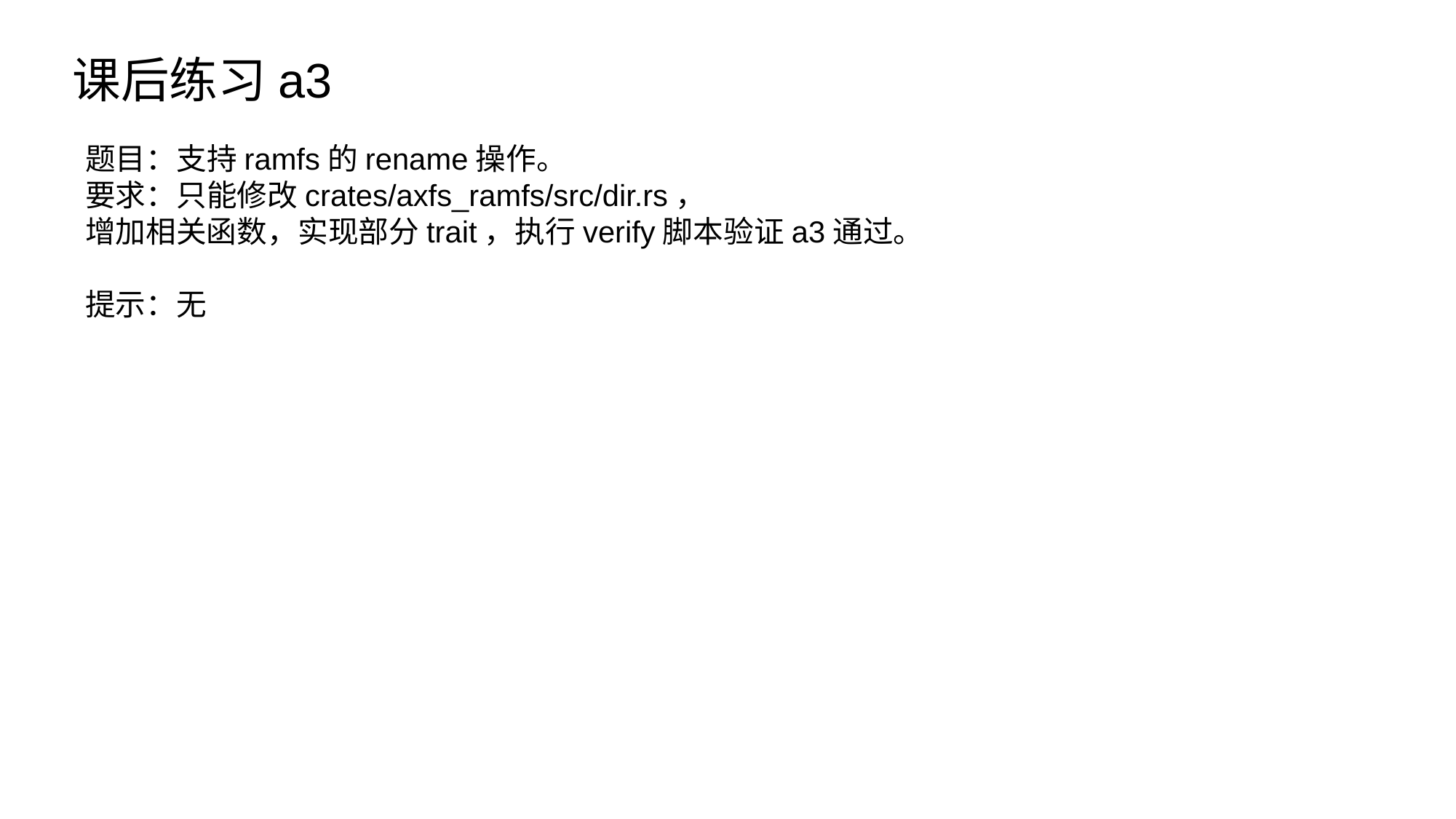

课后练习a3
题目：支持ramfs的rename操作。
要求：只能修改crates/axfs_ramfs/src/dir.rs，
增加相关函数，实现部分trait，执行verify脚本验证a3通过。

提示：无